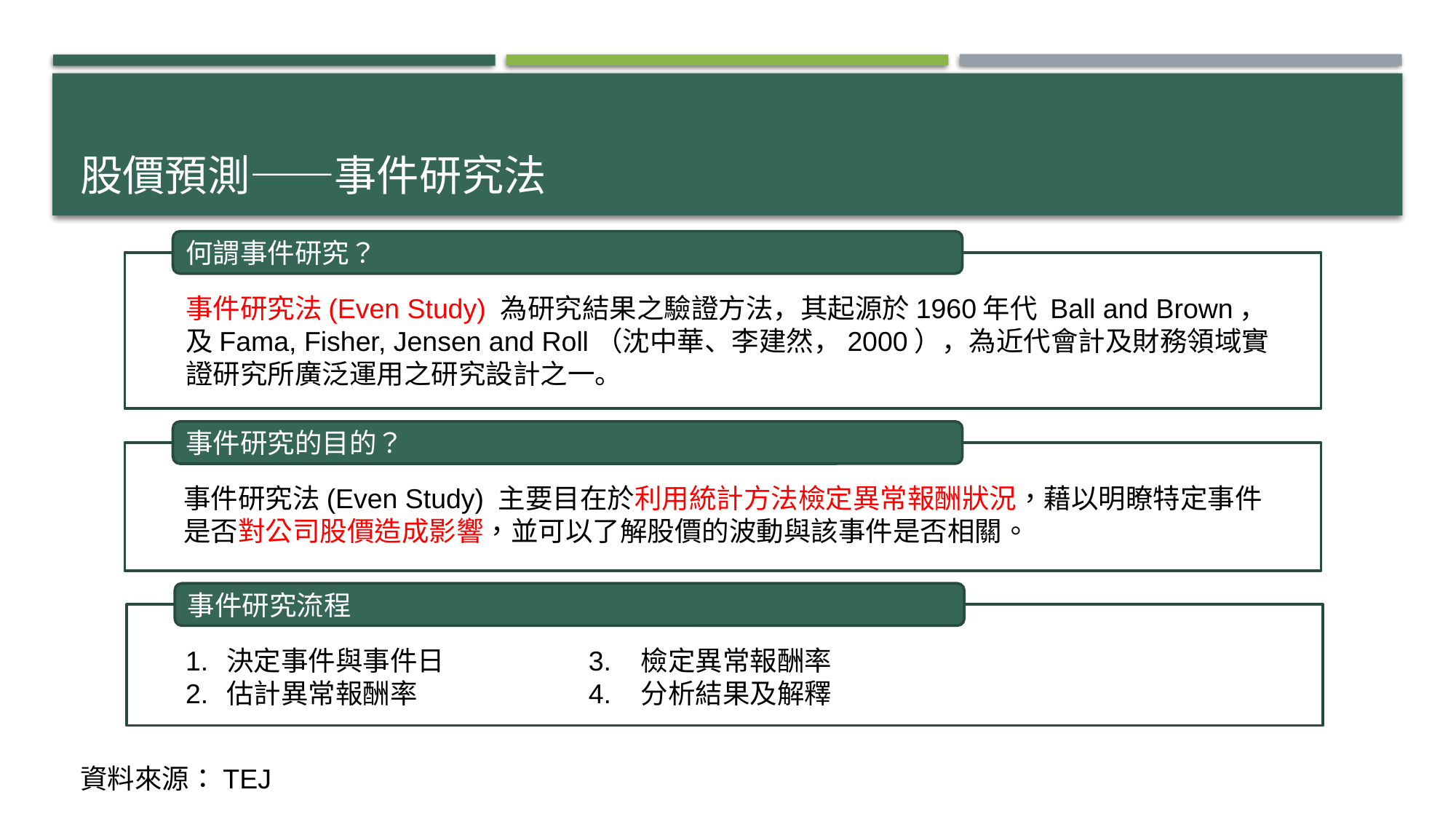

# 股價預測——事件研究法
何謂事件研究？

事件研究法(Even Study) 為研究結果之驗證方法，其起源於1960年代 Ball and Brown，及Fama, Fisher, Jensen and Roll（沈中華、李建然，2000），為近代會計及財務領域實證研究所廣泛運用之研究設計之一。
事件研究的目的？

事件研究法(Even Study) 主要目在於利用統計方法檢定異常報酬狀況，藉以明瞭特定事件是否對公司股價造成影響，並可以了解股價的波動與該事件是否相關。
事件研究流程

3.   檢定異常報酬率
4.   分析結果及解釋
決定事件與事件日
估計異常報酬率
資料來源：TEJ